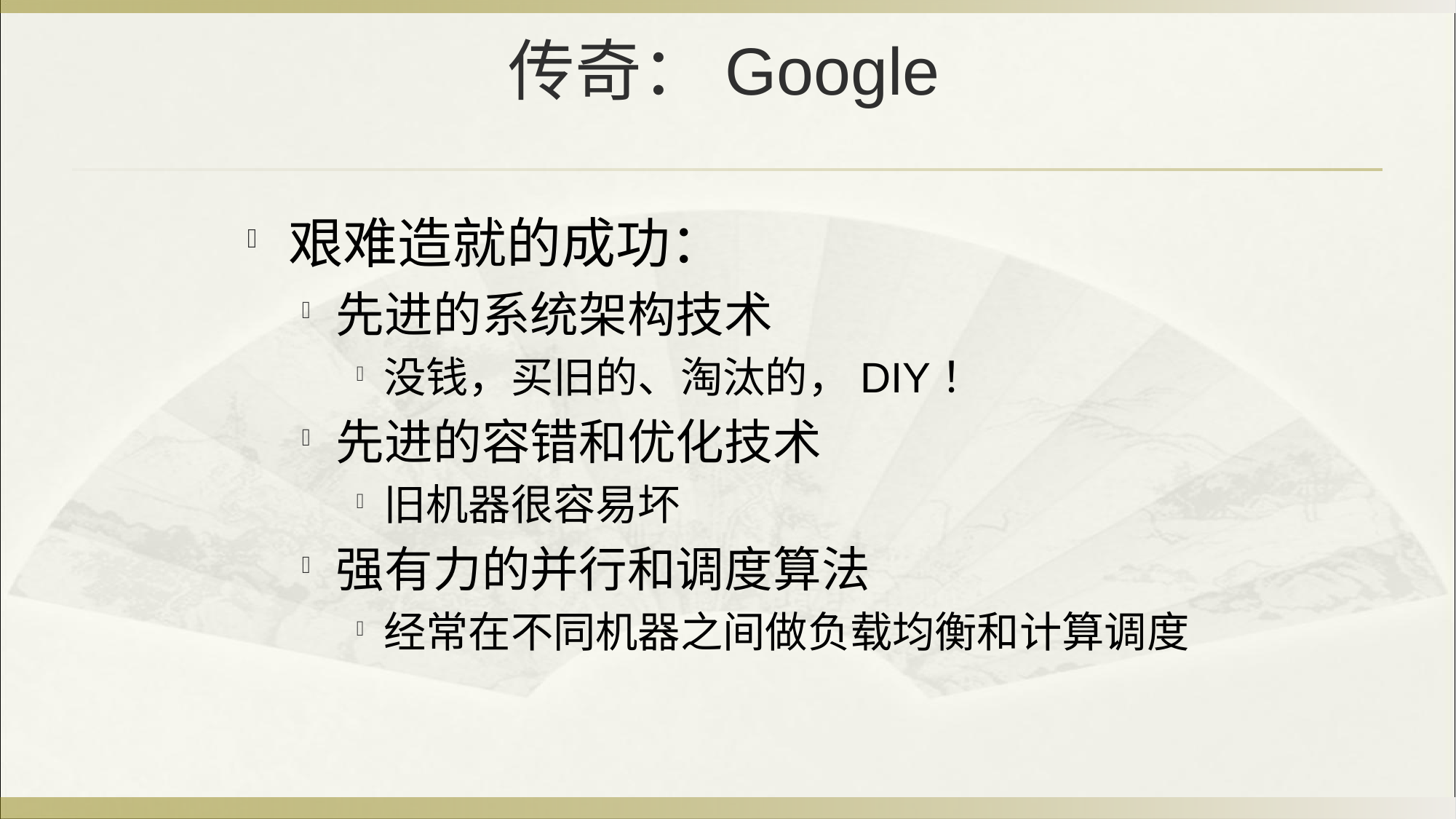

# 传奇：Google
艰难造就的成功：
先进的系统架构技术
没钱，买旧的、淘汰的，DIY！
先进的容错和优化技术
旧机器很容易坏
强有力的并行和调度算法
经常在不同机器之间做负载均衡和计算调度